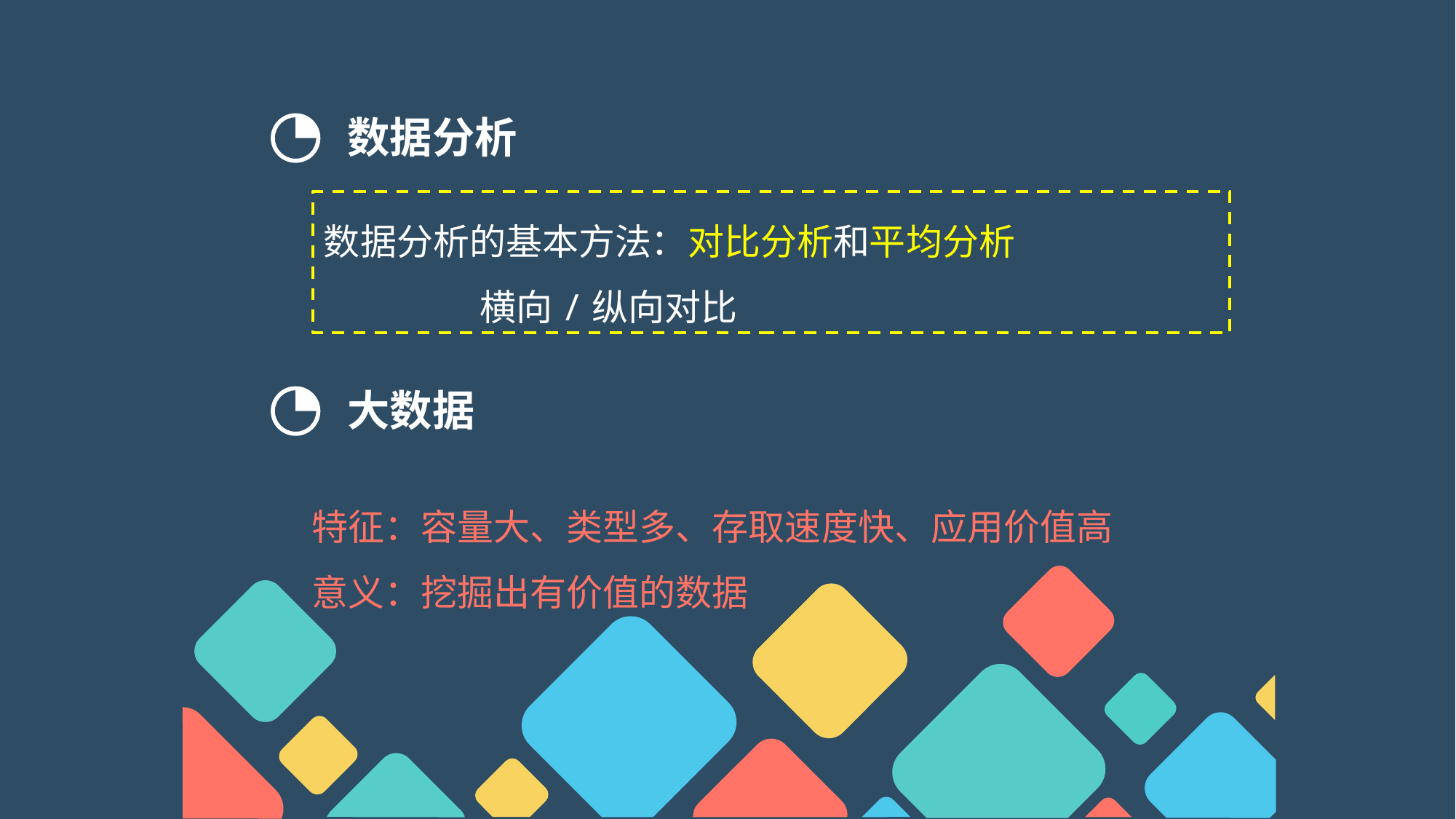

数据分析

数据分析的基本方法：对比分析和平均分析
                  横向/纵向对比
大数据

特征：容量大、类型多、存取速度快、应用价值高
意义：挖掘出有价值的数据